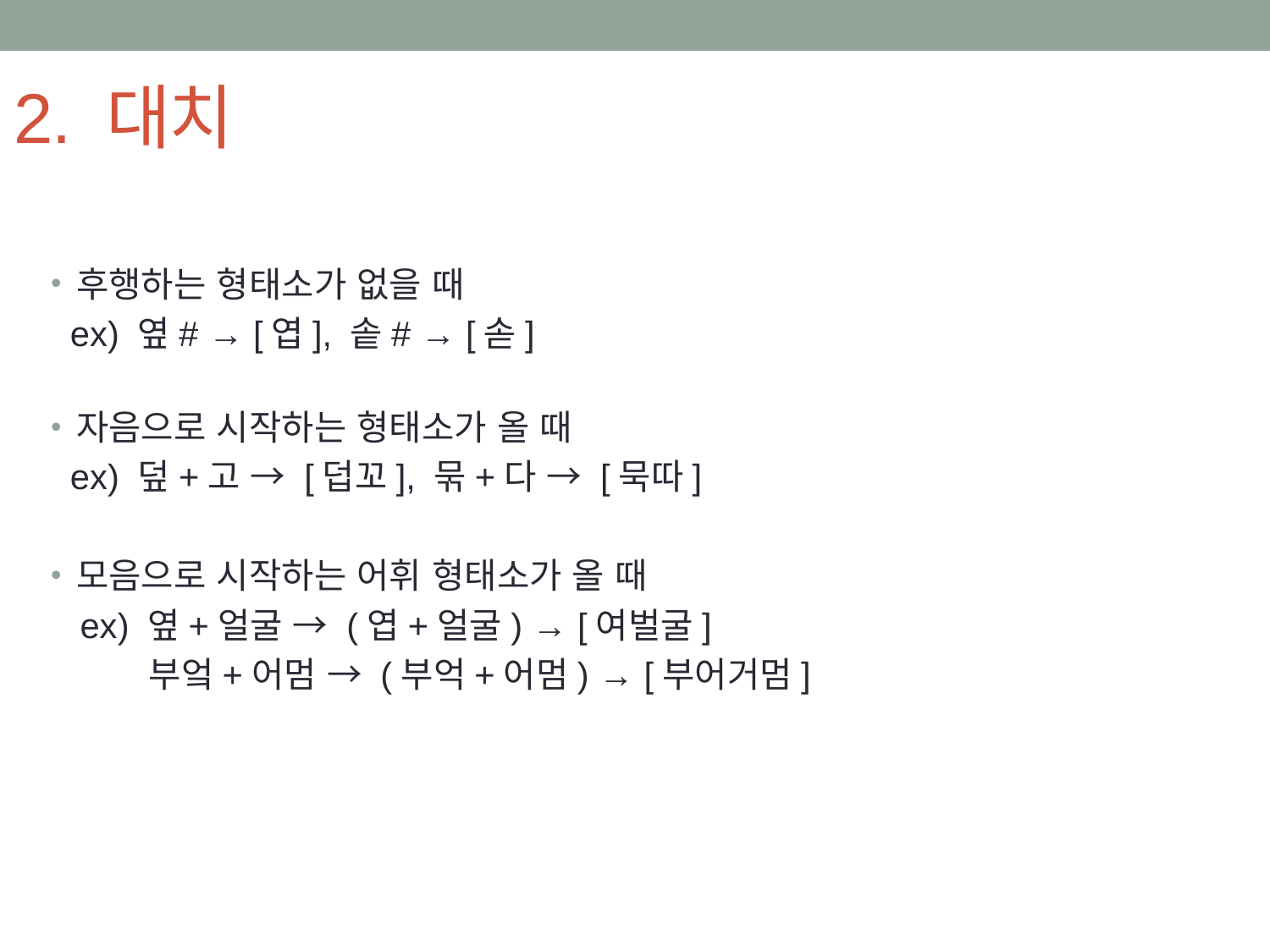

# 2. 대치

후행하는 형태소가 없을 때
  ex) 옆# → [엽], 솥# → [솓]

자음으로 시작하는 형태소가 올 때
  ex) 덮+고 → [덥꼬], 묶+다 → [묵따]

모음으로 시작하는 어휘 형태소가 올 때
   ex) 옆+얼굴 → (엽+얼굴) → [여벌굴]
         부엌+어멈 → (부억+어멈) → [부어거멈]